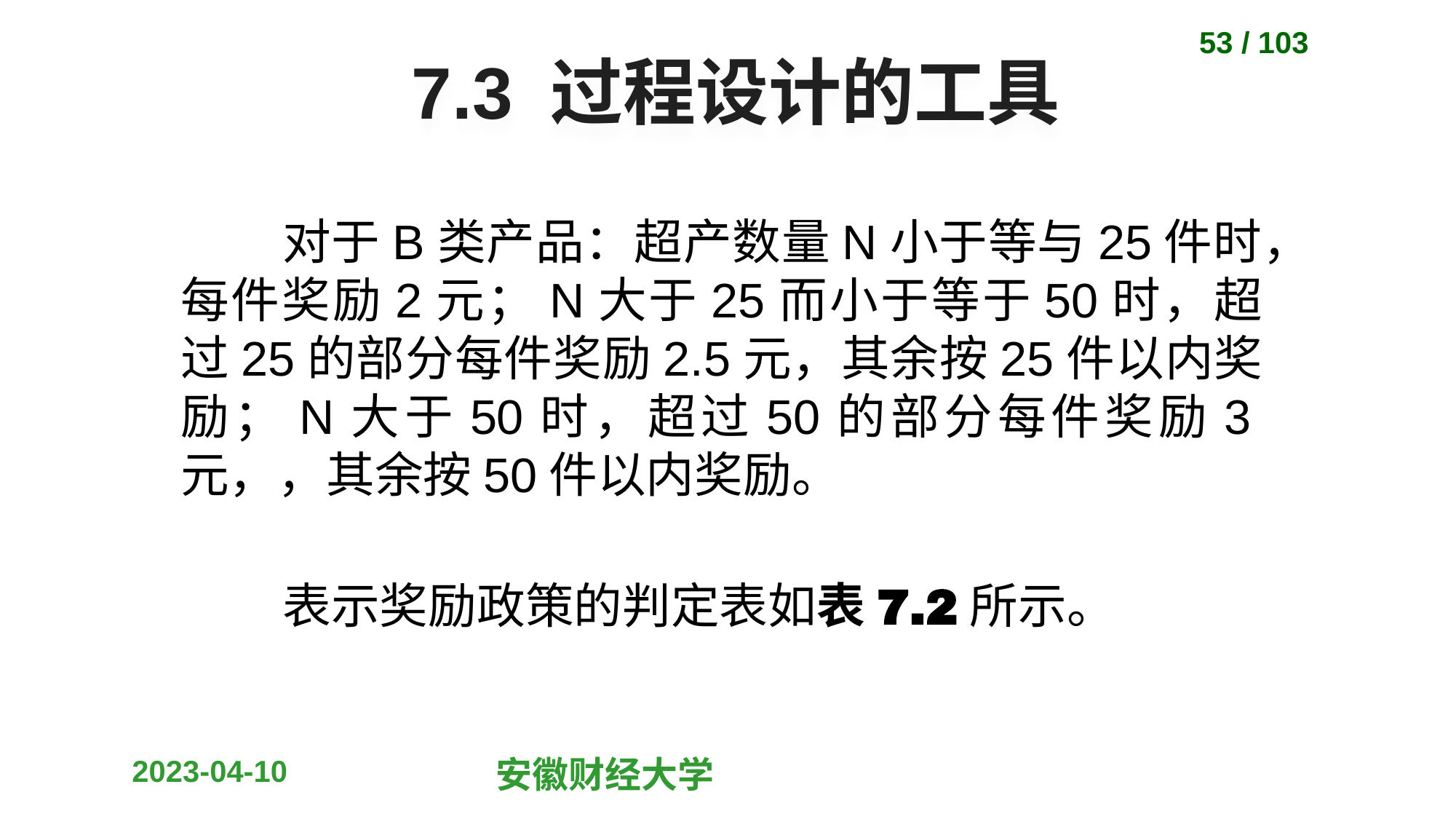

53 / 103
# 7.3 过程设计的工具
对于B类产品：超产数量N小于等与25件时，每件奖励2元；N大于25而小于等于50时，超过25的部分每件奖励2.5元，其余按25件以内奖励；N大于50时，超过50的部分每件奖励3元，，其余按50件以内奖励。
表示奖励政策的判定表如表7.2所示。
2023-04-10
安徽财经大学